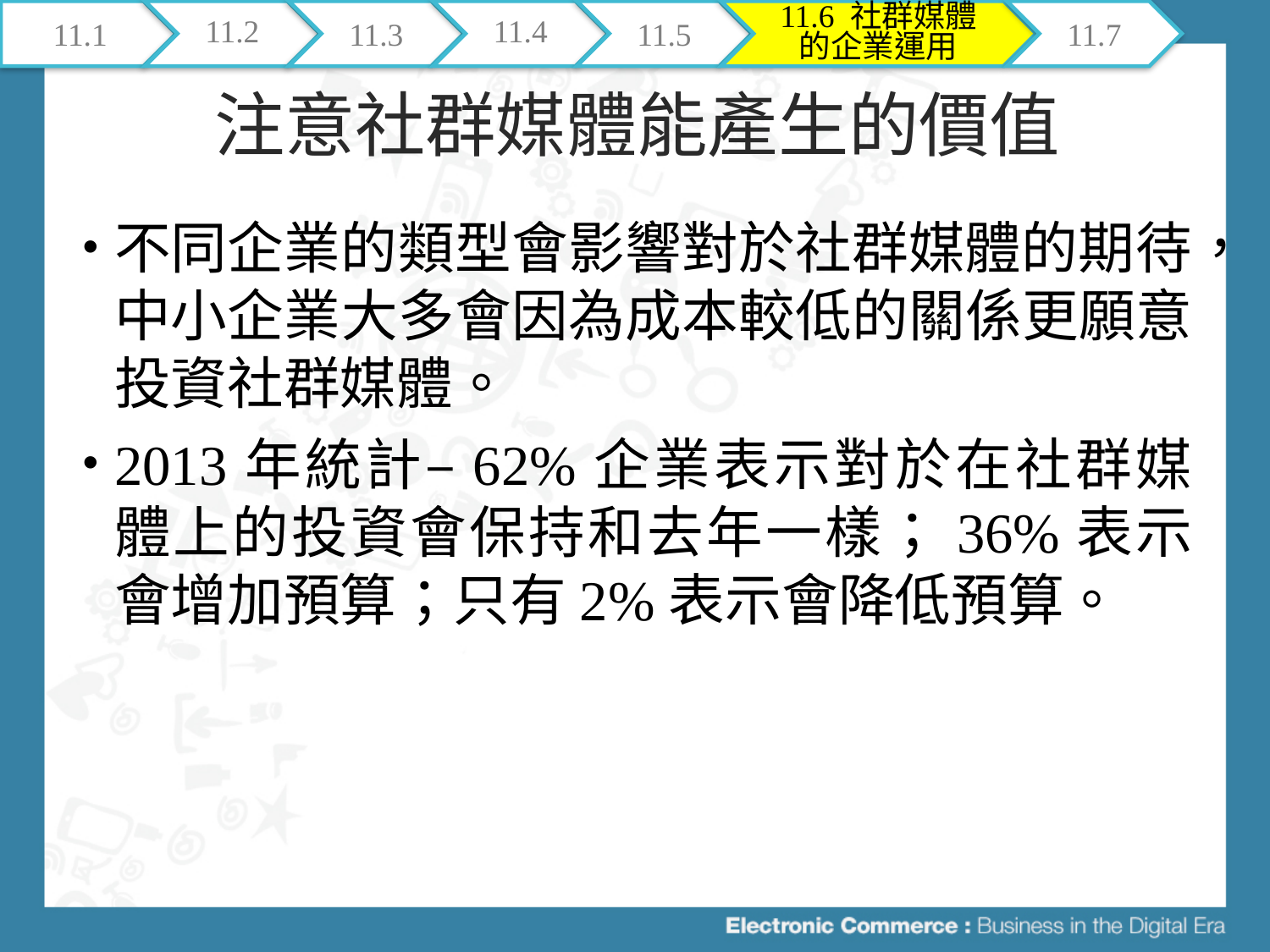

11.1
11.2
11.3
11.4
11.5
11.6 社群媒體的企業運用
11.7
# 注意社群媒體能產生的價值
不同企業的類型會影響對於社群媒體的期待，中小企業大多會因為成本較低的關係更願意投資社群媒體。
2013年統計–62%企業表示對於在社群媒體上的投資會保持和去年一樣；36%表示會增加預算；只有2%表示會降低預算。